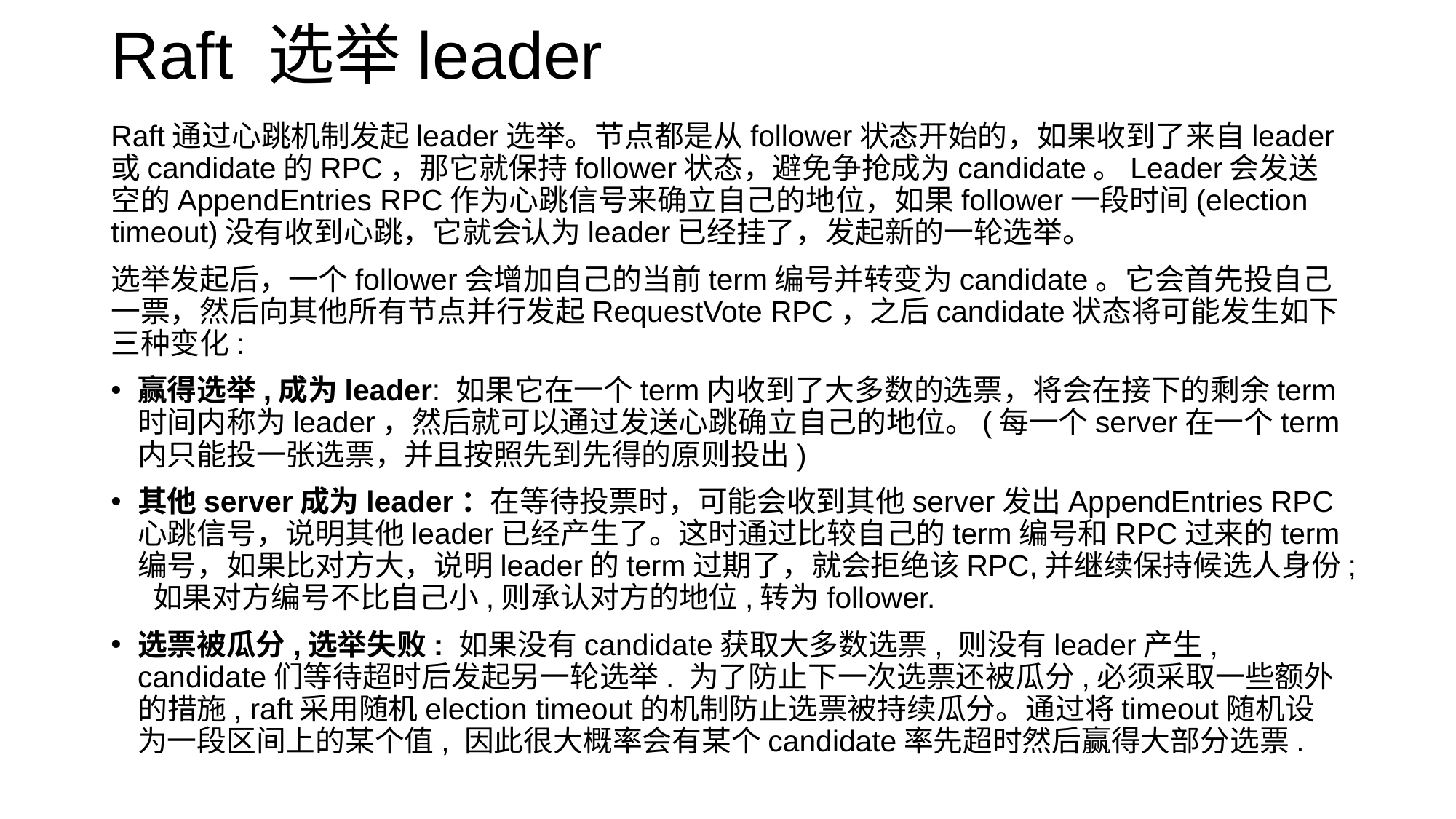

# Raft 选举leader
Raft通过心跳机制发起leader选举。节点都是从follower状态开始的，如果收到了来自leader或candidate的RPC，那它就保持follower状态，避免争抢成为candidate。Leader会发送空的AppendEntries RPC作为心跳信号来确立自己的地位，如果follower一段时间(election timeout)没有收到心跳，它就会认为leader已经挂了，发起新的一轮选举。
选举发起后，一个follower会增加自己的当前term编号并转变为candidate。它会首先投自己一票，然后向其他所有节点并行发起RequestVote RPC，之后candidate状态将可能发生如下三种变化:
赢得选举,成为leader: 如果它在一个term内收到了大多数的选票，将会在接下的剩余term时间内称为leader，然后就可以通过发送心跳确立自己的地位。(每一个server在一个term内只能投一张选票，并且按照先到先得的原则投出)
其他server成为leader：在等待投票时，可能会收到其他server发出AppendEntries RPC心跳信号，说明其他leader已经产生了。这时通过比较自己的term编号和RPC过来的term编号，如果比对方大，说明leader的term过期了，就会拒绝该RPC,并继续保持候选人身份; 如果对方编号不比自己小,则承认对方的地位,转为follower.
选票被瓜分,选举失败: 如果没有candidate获取大多数选票, 则没有leader产生, candidate们等待超时后发起另一轮选举. 为了防止下一次选票还被瓜分,必须采取一些额外的措施, raft采用随机election timeout的机制防止选票被持续瓜分。通过将timeout随机设为一段区间上的某个值, 因此很大概率会有某个candidate率先超时然后赢得大部分选票.